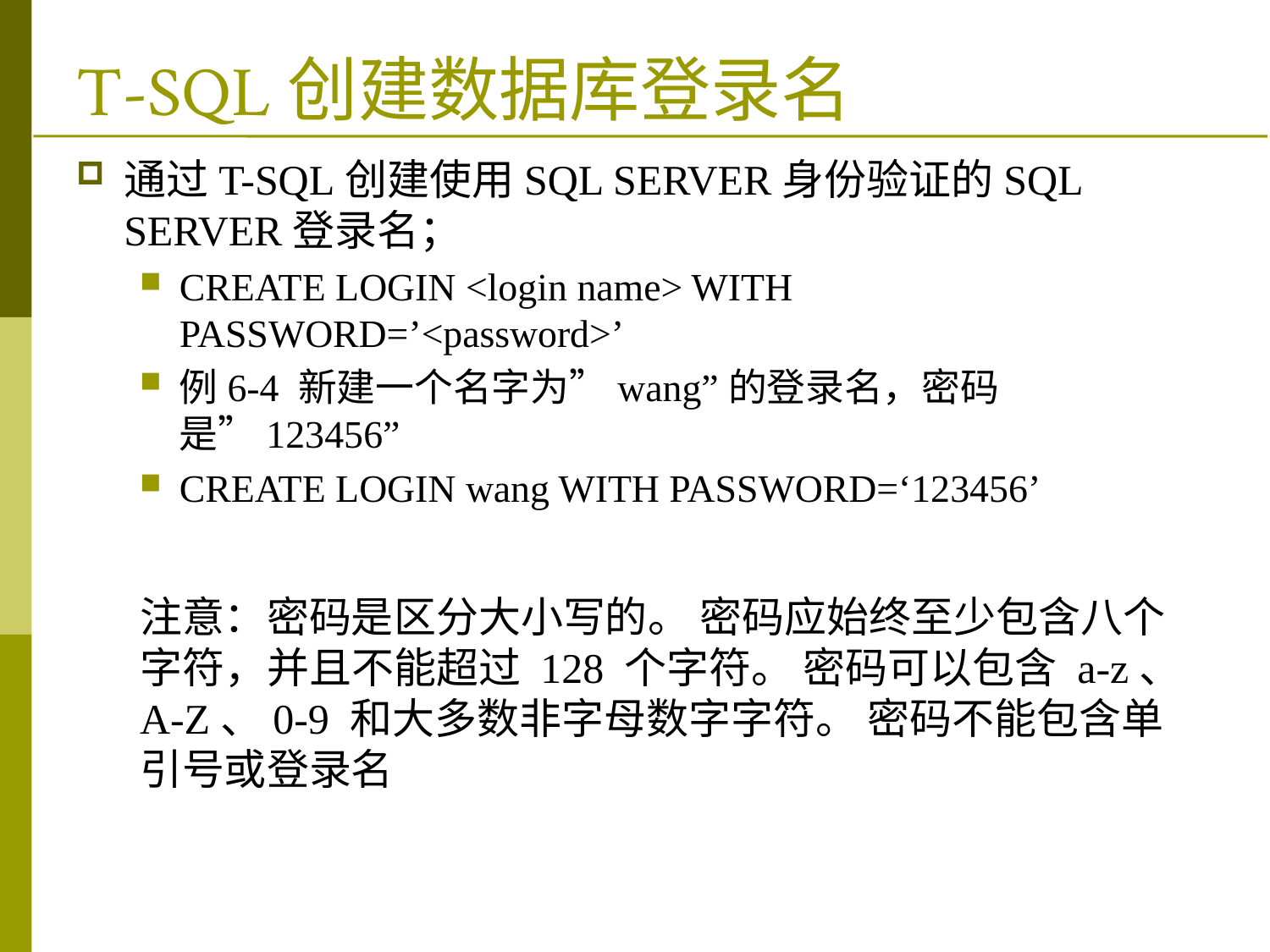

# T-SQL创建数据库登录名
通过T-SQL创建使用SQL SERVER身份验证的SQL SERVER登录名；
CREATE LOGIN <login name> WITH PASSWORD=’<password>’
例6-4 新建一个名字为”wang”的登录名，密码是”123456”
CREATE LOGIN wang WITH PASSWORD=‘123456’

注意：密码是区分大小写的。 密码应始终至少包含八个字符，并且不能超过 128 个字符。 密码可以包含 a-z、A-Z、0-9 和大多数非字母数字字符。 密码不能包含单引号或登录名